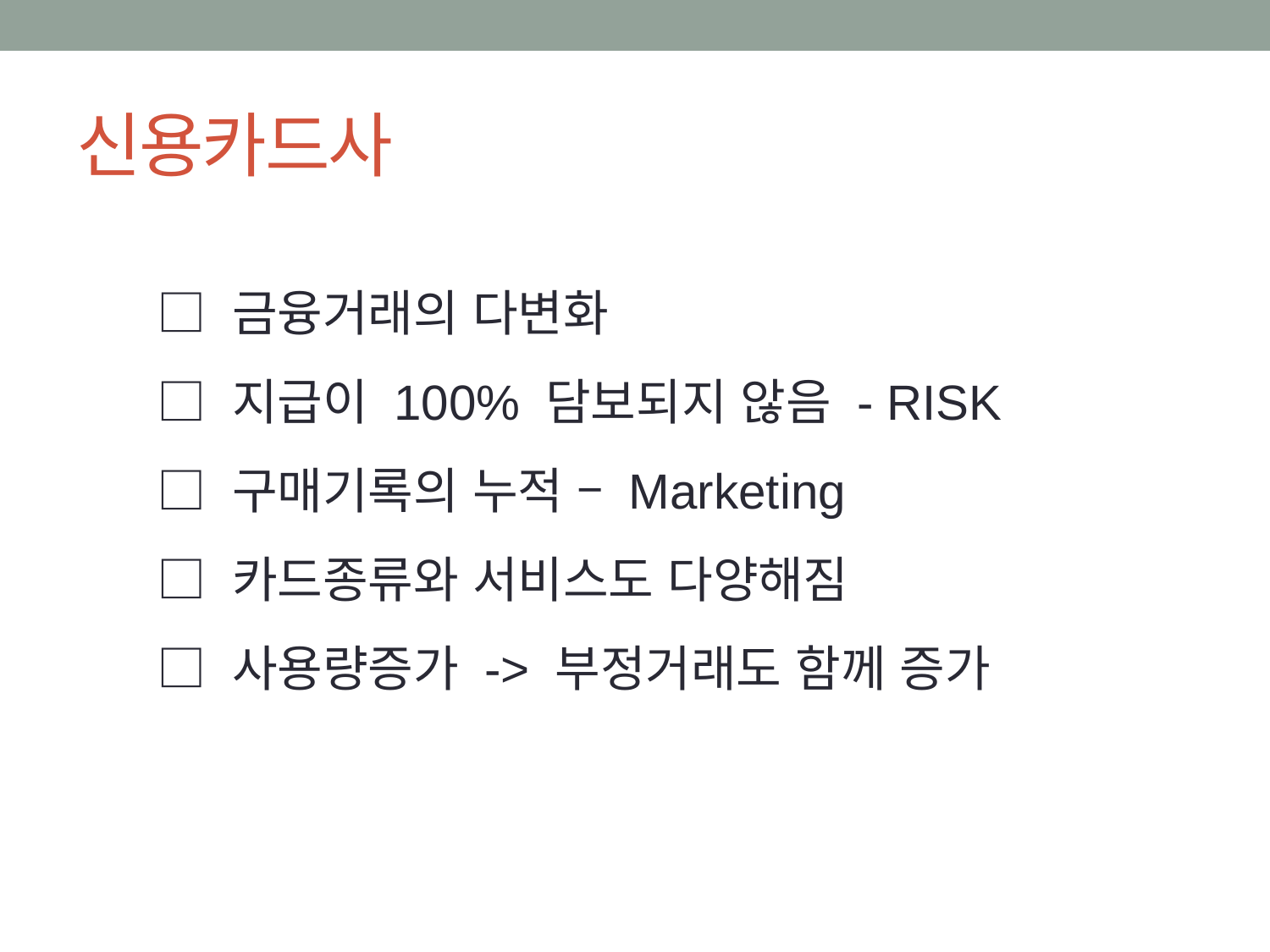

# 신용카드사
□ 금융거래의 다변화
□ 지급이 100% 담보되지 않음 - RISK
□ 구매기록의 누적 – Marketing
□ 카드종류와 서비스도 다양해짐
□ 사용량증가 -> 부정거래도 함께 증가